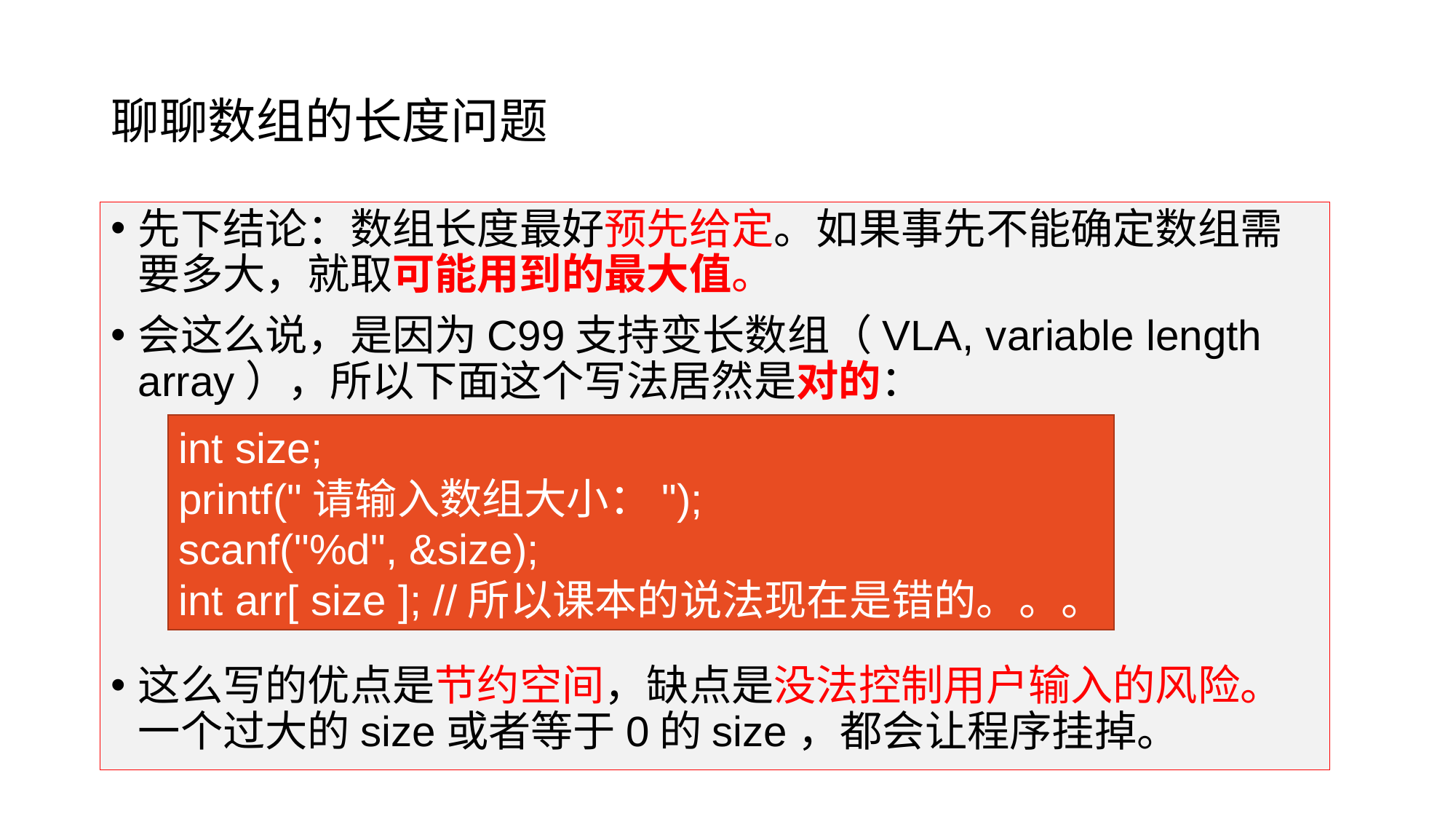

# 聊聊数组的长度问题
先下结论：数组长度最好预先给定。如果事先不能确定数组需要多大，就取可能用到的最大值。
会这么说，是因为C99支持变长数组（VLA, variable length array），所以下面这个写法居然是对的：

这么写的优点是节约空间，缺点是没法控制用户输入的风险。一个过大的size或者等于0的size，都会让程序挂掉。

int size;
printf("请输入数组大小：");
scanf("%d", &size);
int arr[ size ]; //所以课本的说法现在是错的。。。